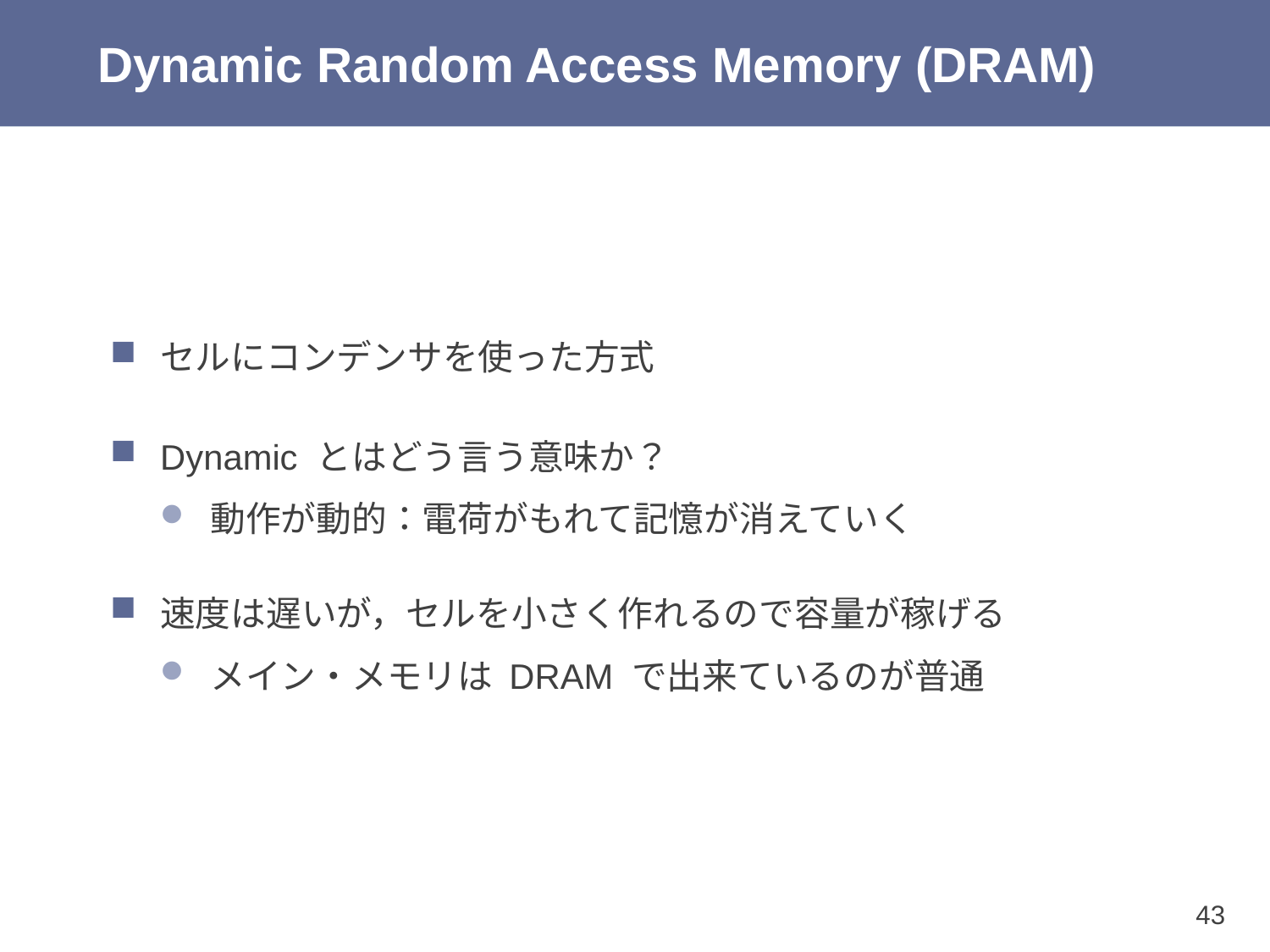

# Dynamic Random Access Memory (DRAM)
セルにコンデンサを使った方式
Dynamic とはどう言う意味か？
動作が動的：電荷がもれて記憶が消えていく
速度は遅いが，セルを小さく作れるので容量が稼げる
メイン・メモリは DRAM で出来ているのが普通